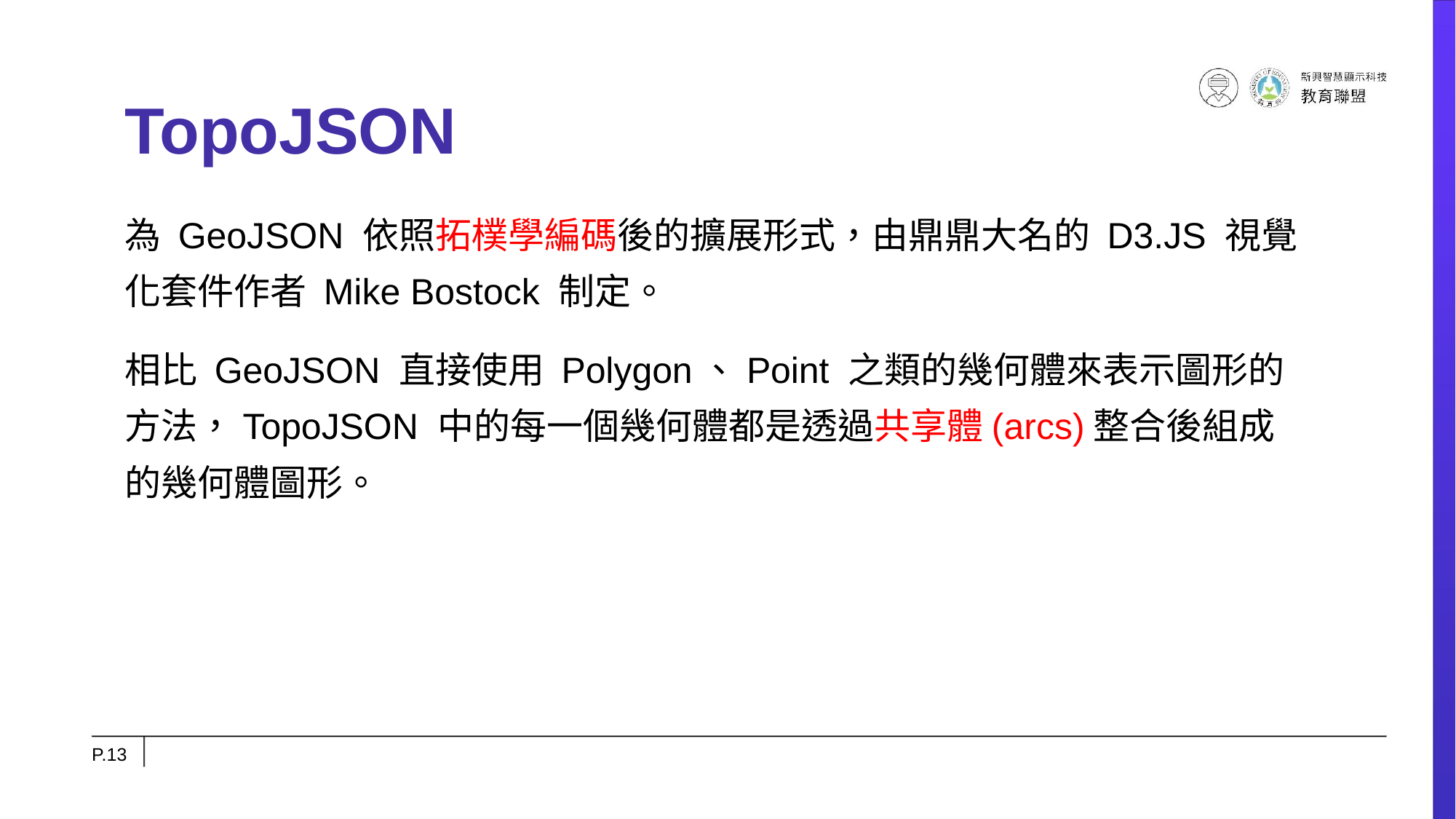

# TopoJSON
為 GeoJSON 依照拓樸學編碼後的擴展形式，由鼎鼎大名的 D3.JS 視覺化套件作者 Mike Bostock 制定。
相比 GeoJSON 直接使用 Polygon、Point 之類的幾何體來表示圖形的方法，TopoJSON 中的每一個幾何體都是透過共享體(arcs)整合後組成的幾何體圖形。

P.13